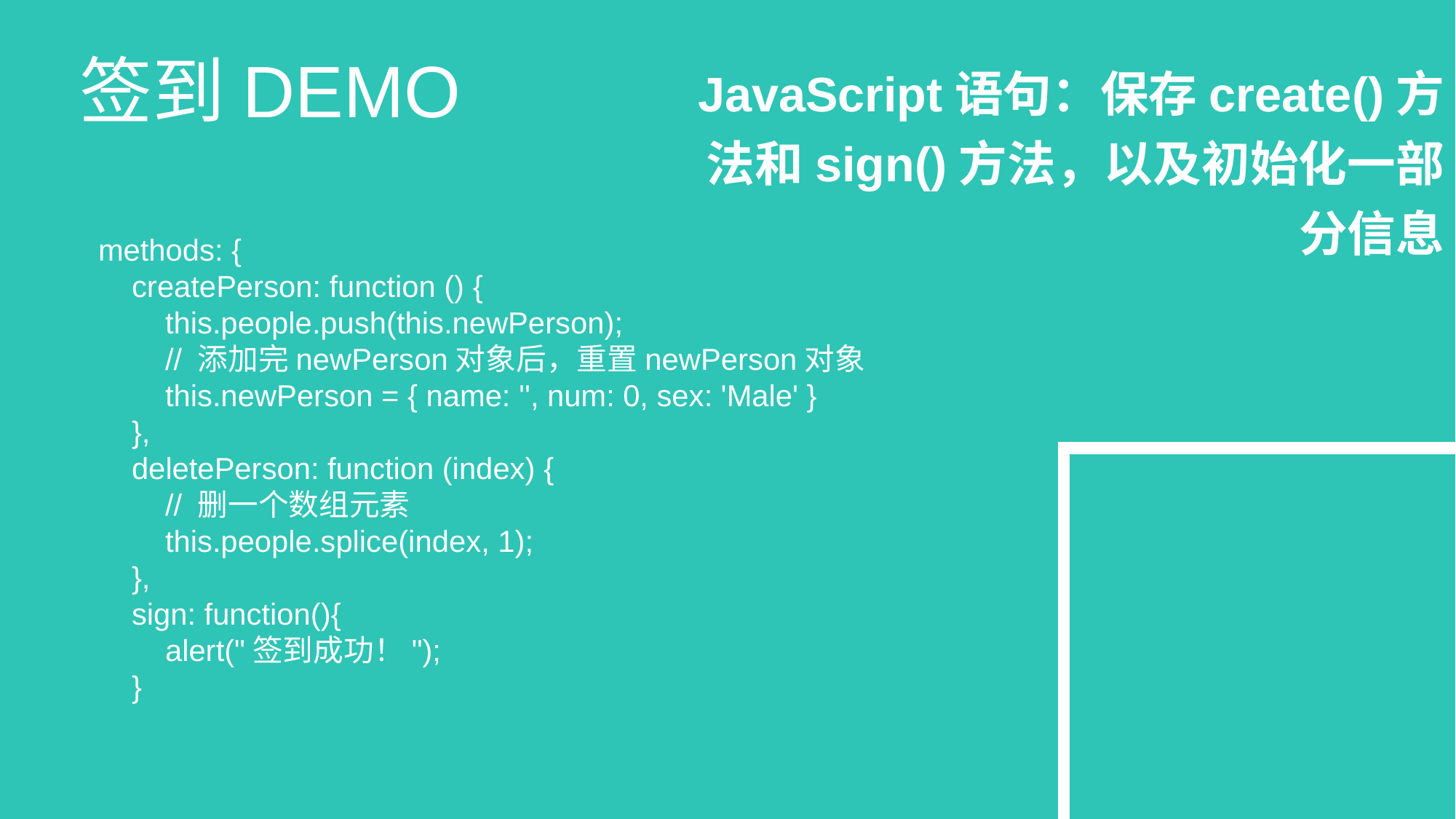

签到DEMO
JavaScript语句：保存create()方法和sign()方法，以及初始化一部分信息

        methods: {
            createPerson: function () {
                this.people.push(this.newPerson);
                // 添加完newPerson对象后，重置newPerson对象
                this.newPerson = { name: '', num: 0, sex: 'Male' }
            },
            deletePerson: function (index) {
                // 删一个数组元素
                this.people.splice(index, 1);
            },
            sign: function(){
                alert("签到成功！");
            }